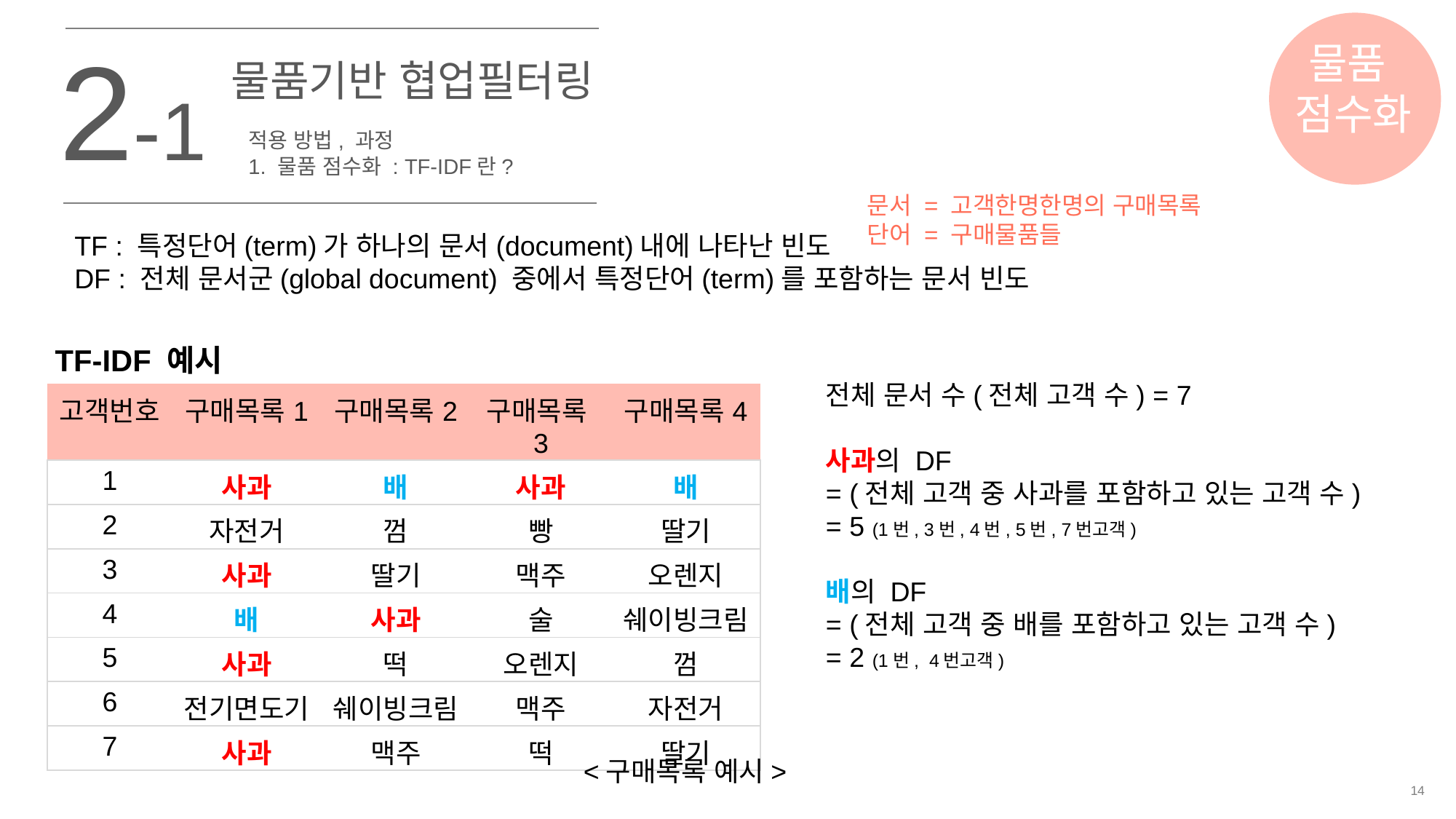

2-1
물품
점수화
물품기반 협업필터링
적용 방법, 과정
1. 물품 점수화 : TF-IDF란?
문서 = 고객한명한명의 구매목록
단어 = 구매물품들
TF : 특정단어(term)가 하나의 문서(document)내에 나타난 빈도
DF : 전체 문서군(global document) 중에서 특정단어(term)를 포함하는 문서 빈도
TF-IDF 예시
전체 문서 수(전체 고객 수) = 7

사과의 DF
= (전체 고객 중 사과를 포함하고 있는 고객 수)
= 5 (1번, 3번, 4번, 5번, 7번고객)

배의 DF
= (전체 고객 중 배를 포함하고 있는 고객 수)
= 2 (1번,  4번고객)
| 고객번호 | 구매목록1 | 구매목록2 | 구매목록3 | 구매목록4 |
| --- | --- | --- | --- | --- |
| 1 | 사과 | 배 | 사과 | 배 |
| 2 | 자전거 | 껌 | 빵 | 딸기 |
| 3 | 사과 | 딸기 | 맥주 | 오렌지 |
| 4 | 배 | 사과 | 술 | 쉐이빙크림 |
| 5 | 사과 | 떡 | 오렌지 | 껌 |
| 6 | 전기면도기 | 쉐이빙크림 | 맥주 | 자전거 |
| 7 | 사과 | 맥주 | 떡 | 딸기 |
<구매목록 예시>